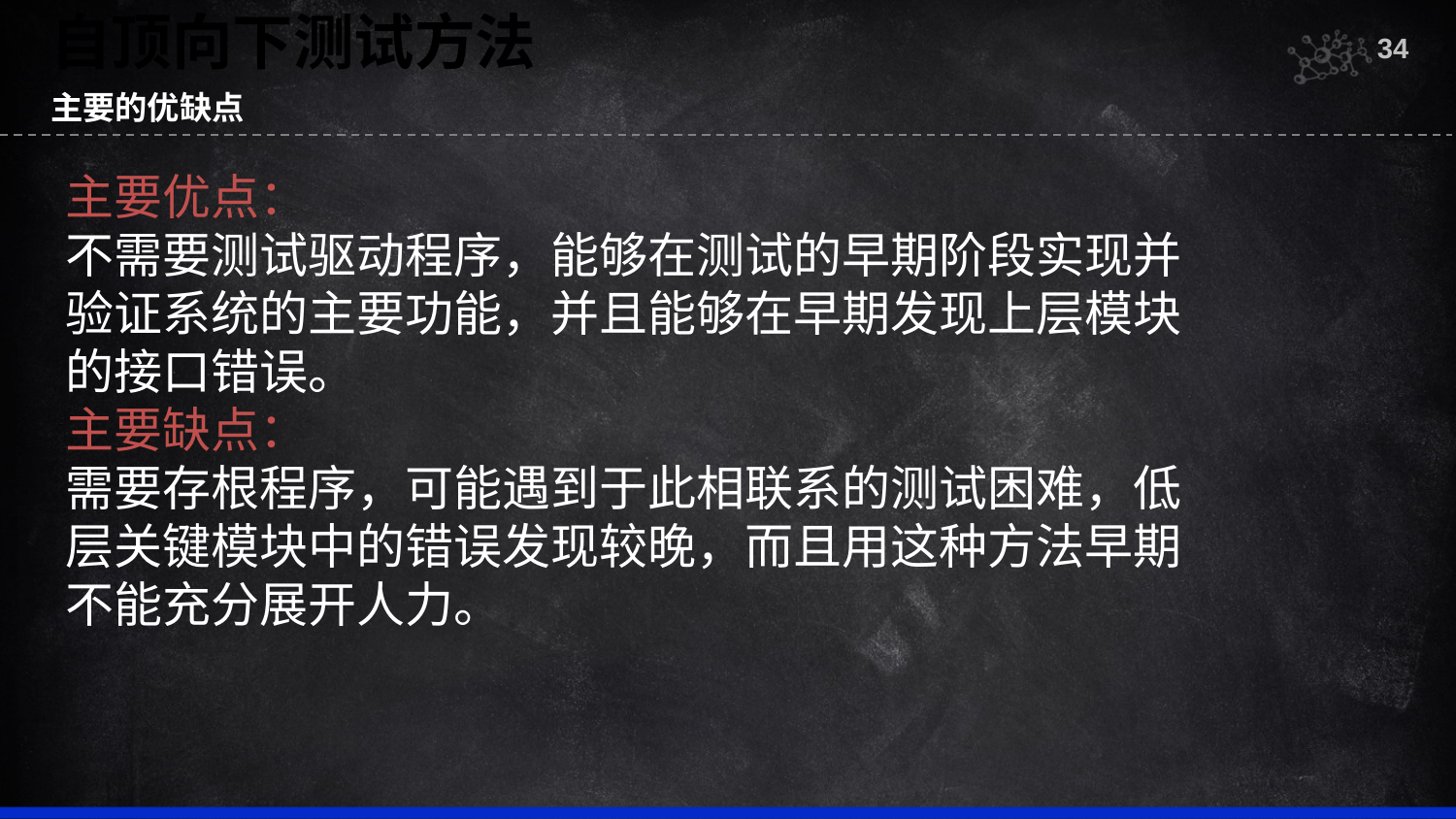

自顶向下测试方法
34
主要的优缺点
主要优点：
不需要测试驱动程序，能够在测试的早期阶段实现并验证系统的主要功能，并且能够在早期发现上层模块的接口错误。
主要缺点：
需要存根程序，可能遇到于此相联系的测试困难，低层关键模块中的错误发现较晚，而且用这种方法早期不能充分展开人力。